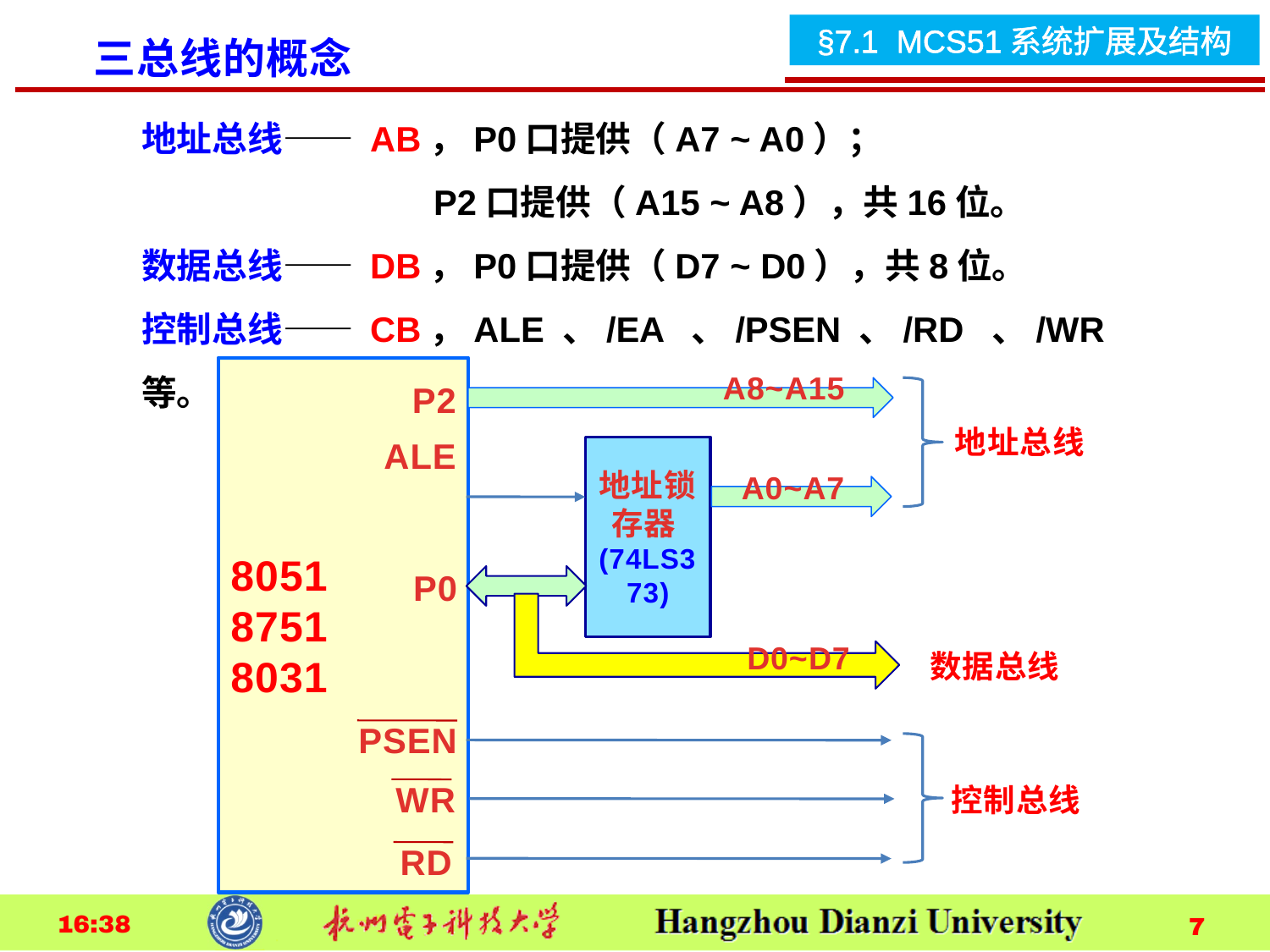

三总线的概念
地址总线—— AB，P0口提供（A7 ~ A0）；
                              P2口提供（A15 ~ A8），共16位。
数据总线—— DB，P0口提供（D7 ~ D0），共8位。
控制总线—— CB，ALE 、/EA  、/PSEN 、/RD  、/WR等。
8051
8751
8031
A8~A15
P2

地址总线
ALE
地址锁存器(74LS373)

A0~A7

P0

D0~D7
数据总线
PSEN

WR
控制总线
RD